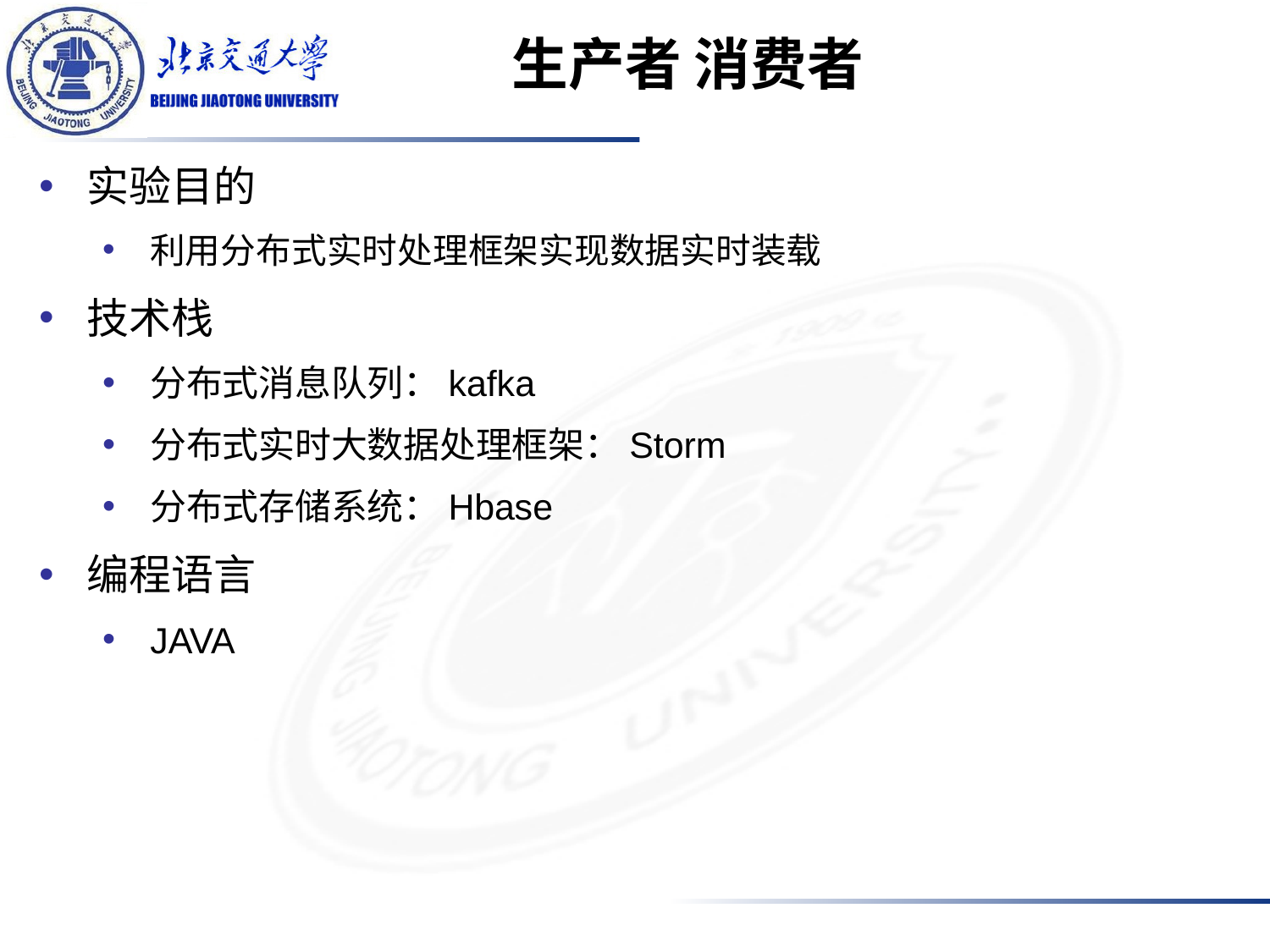

# 生产者 消费者
实验目的
利用分布式实时处理框架实现数据实时装载
技术栈
分布式消息队列：kafka
分布式实时大数据处理框架：Storm
分布式存储系统：Hbase
编程语言
JAVA